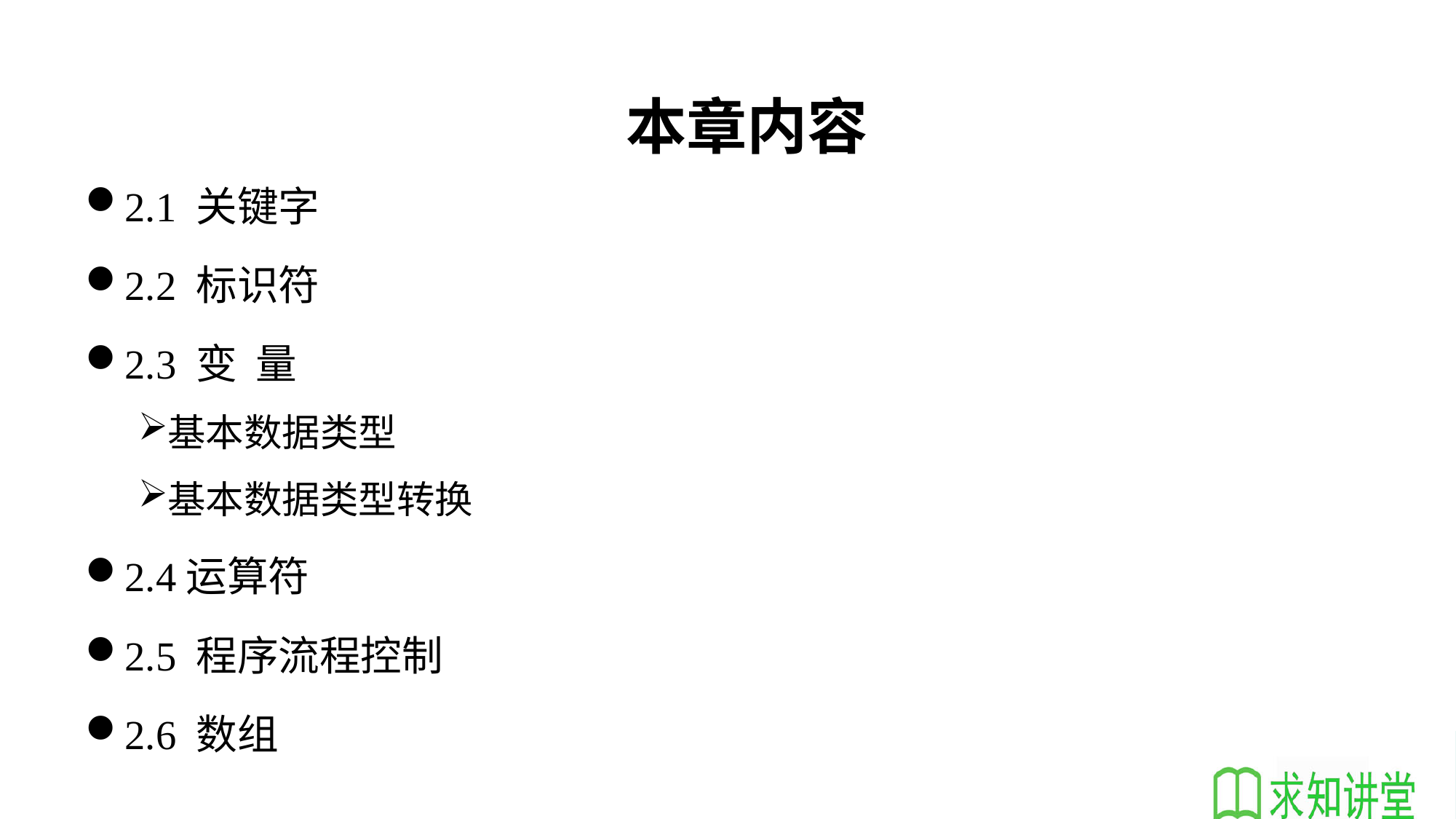

# 本章内容
2.1 关键字
2.2 标识符
2.3 变  量
基本数据类型
基本数据类型转换
2.4运算符
2.5 程序流程控制
2.6 数组